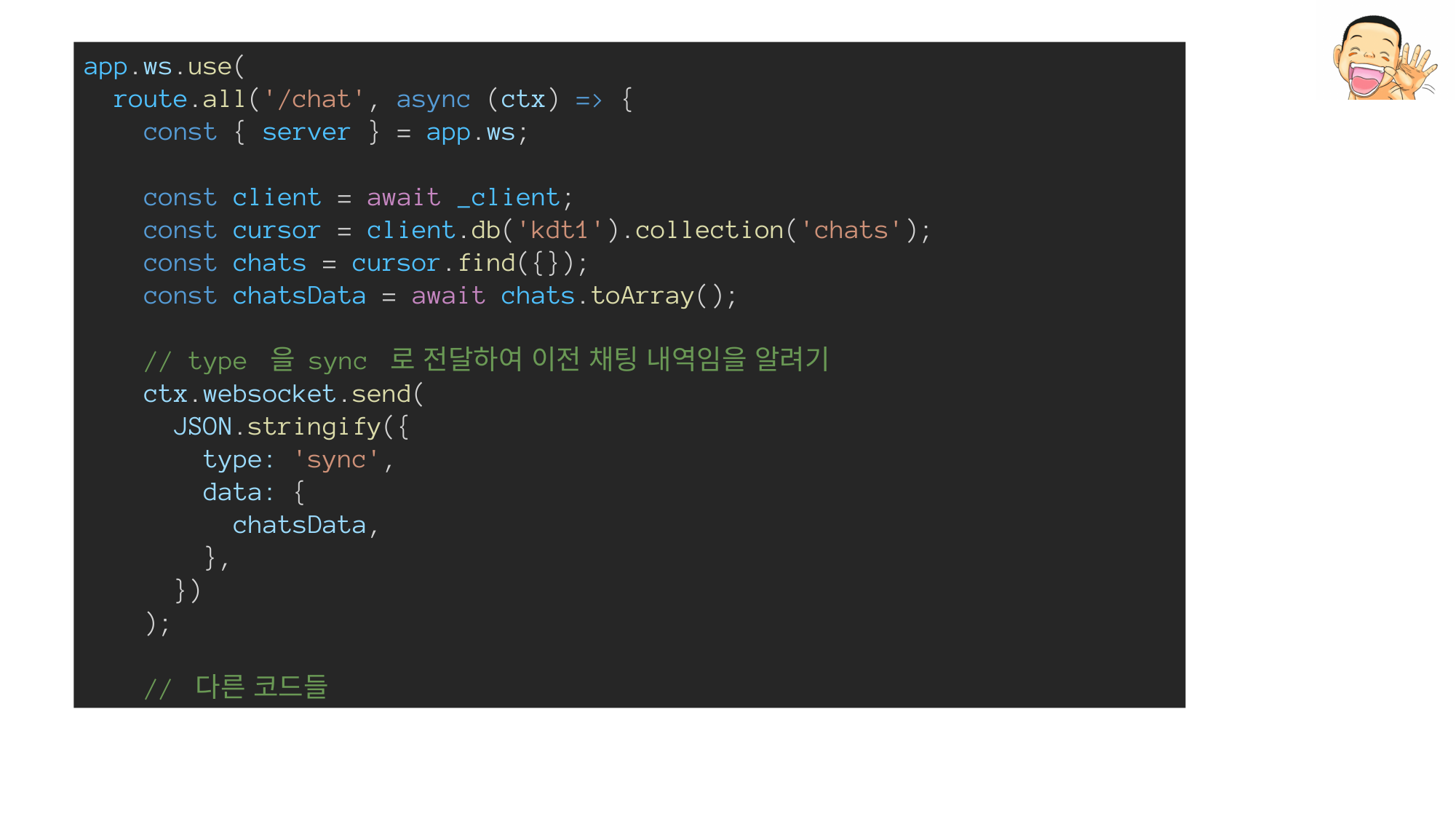

app.ws.use(
  route.all('/chat', async (ctx) => {
    const { server } = app.ws;
    const client = await _client;
    const cursor = client.db('kdt1').collection('chats');
    const chats = cursor.find({});
    const chatsData = await chats.toArray();
    // type 을 sync 로 전달하여 이전 채팅 내역임을 알려기
    ctx.websocket.send(
      JSON.stringify({
        type: 'sync',
        data: {
          chatsData,
        },
      })
    );
    // 다른 코드들